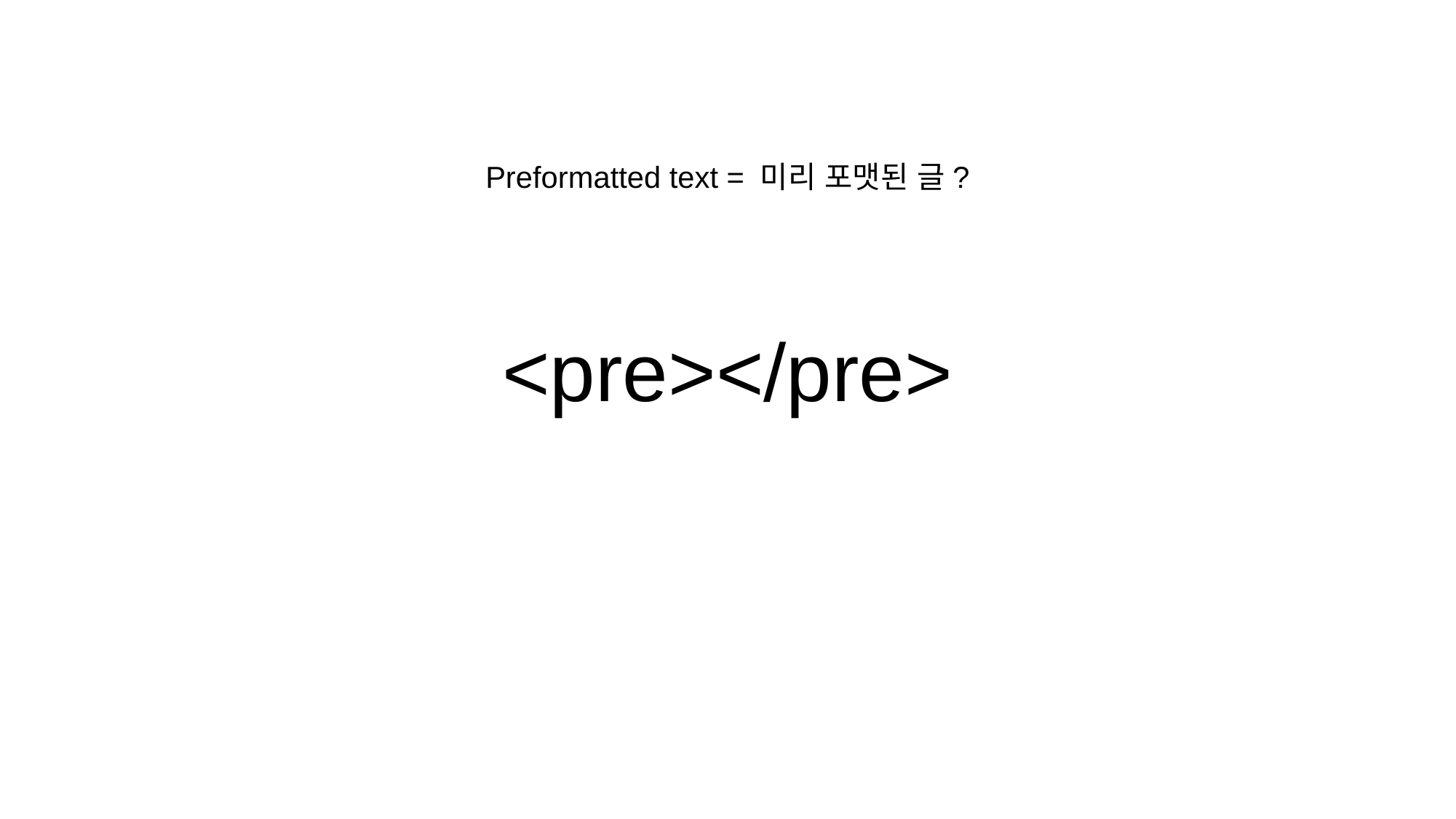

Preformatted text = 미리 포맷된 글?
<pre></pre>